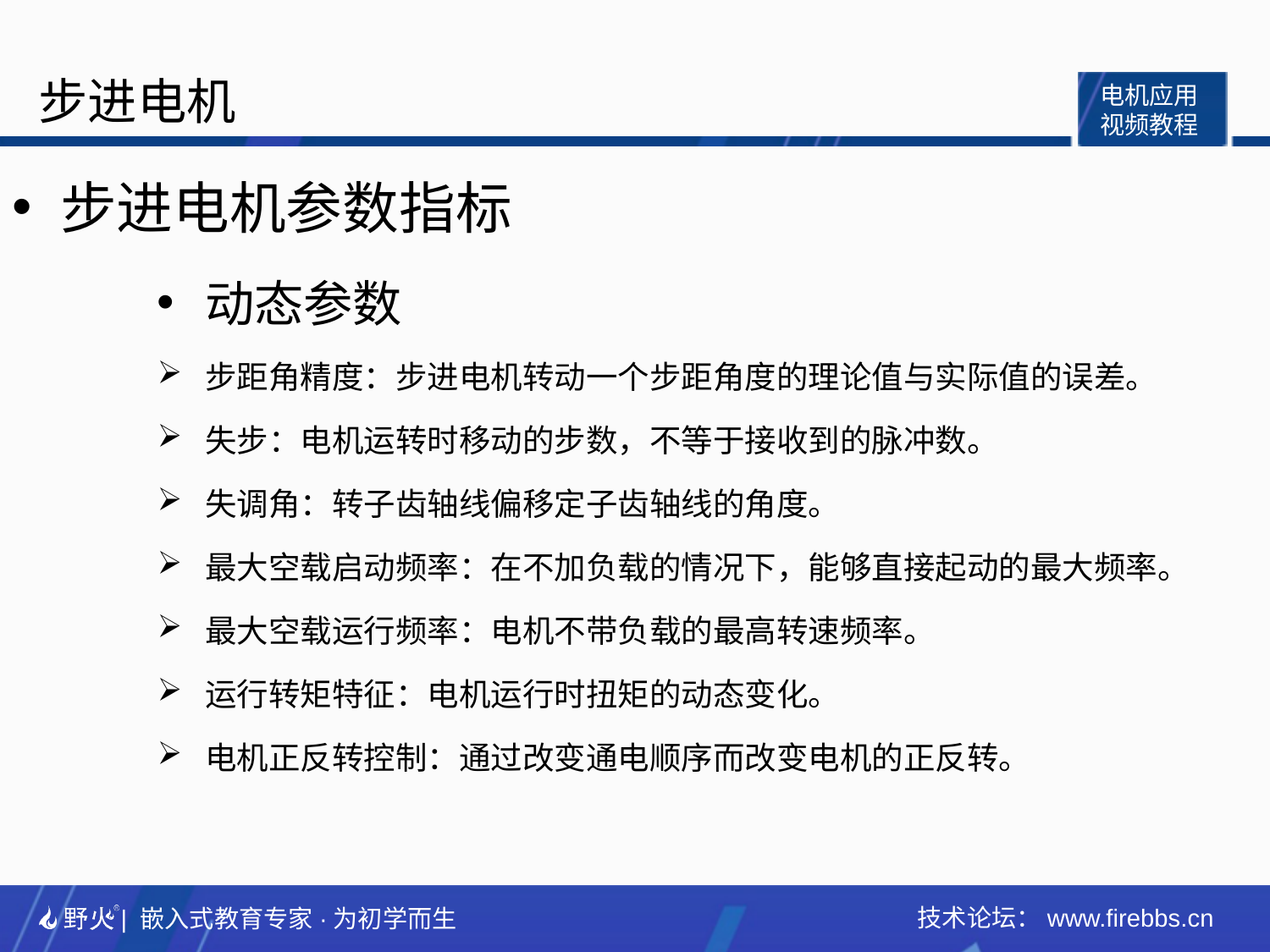

步进电机参数指标
动态参数
步距角精度：步进电机转动一个步距角度的理论值与实际值的误差。
失步：电机运转时移动的步数，不等于接收到的脉冲数。
失调角：转子齿轴线偏移定子齿轴线的角度。
最大空载启动频率：在不加负载的情况下，能够直接起动的最大频率。
最大空载运行频率：电机不带负载的最高转速频率。
运行转矩特征：电机运行时扭矩的动态变化。
电机正反转控制：通过改变通电顺序而改变电机的正反转。